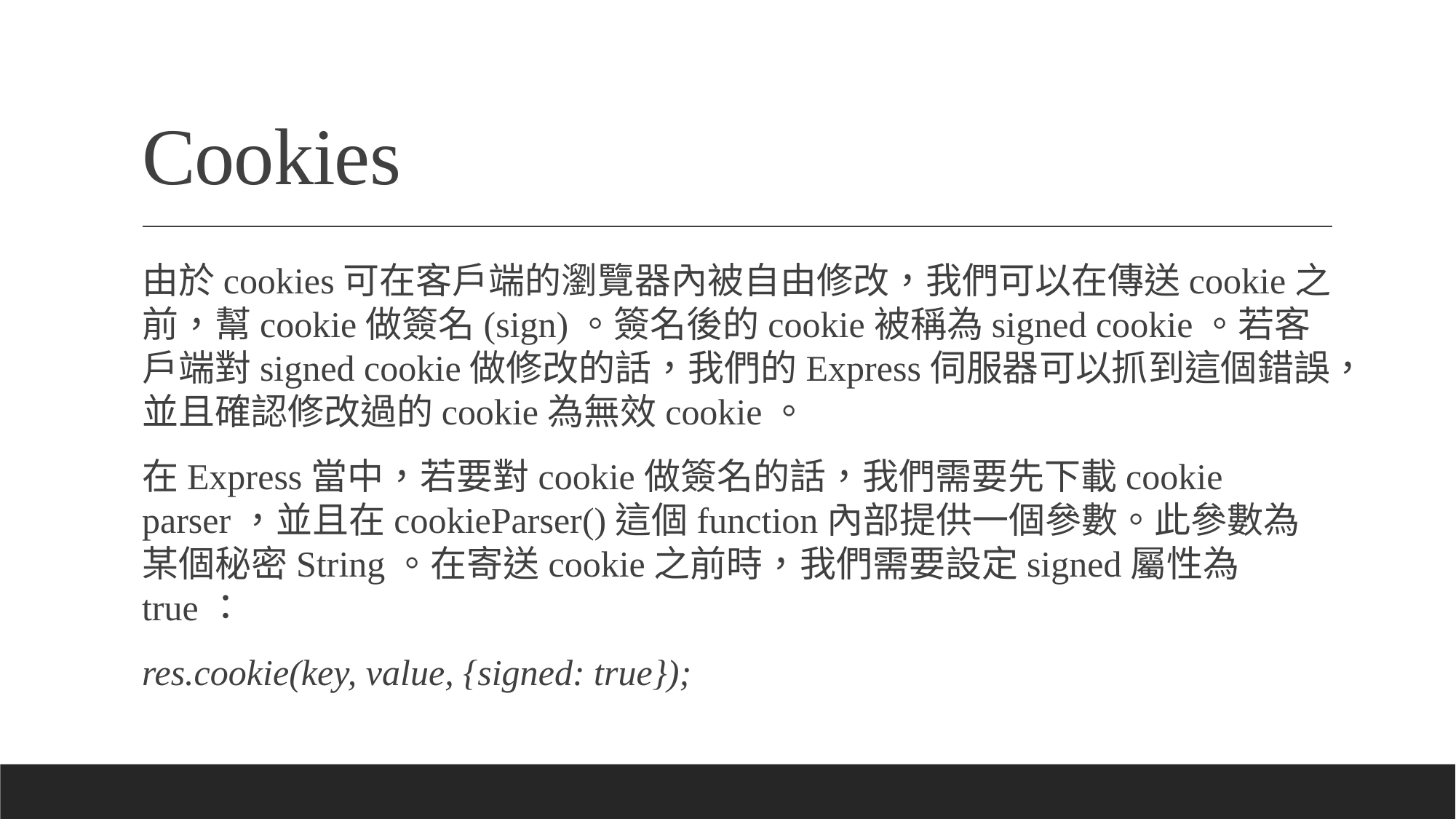

# Cookies
由於cookies可在客戶端的瀏覽器內被自由修改，我們可以在傳送cookie之前，幫cookie做簽名(sign)。簽名後的cookie被稱為signed cookie。若客戶端對signed cookie做修改的話，我們的Express伺服器可以抓到這個錯誤，並且確認修改過的cookie為無效cookie。
在Express當中，若要對cookie做簽名的話，我們需要先下載cookie parser，並且在cookieParser()這個function內部提供一個參數。此參數為某個秘密String。在寄送cookie之前時，我們需要設定signed屬性為true：
res.cookie(key, value, {signed: true});